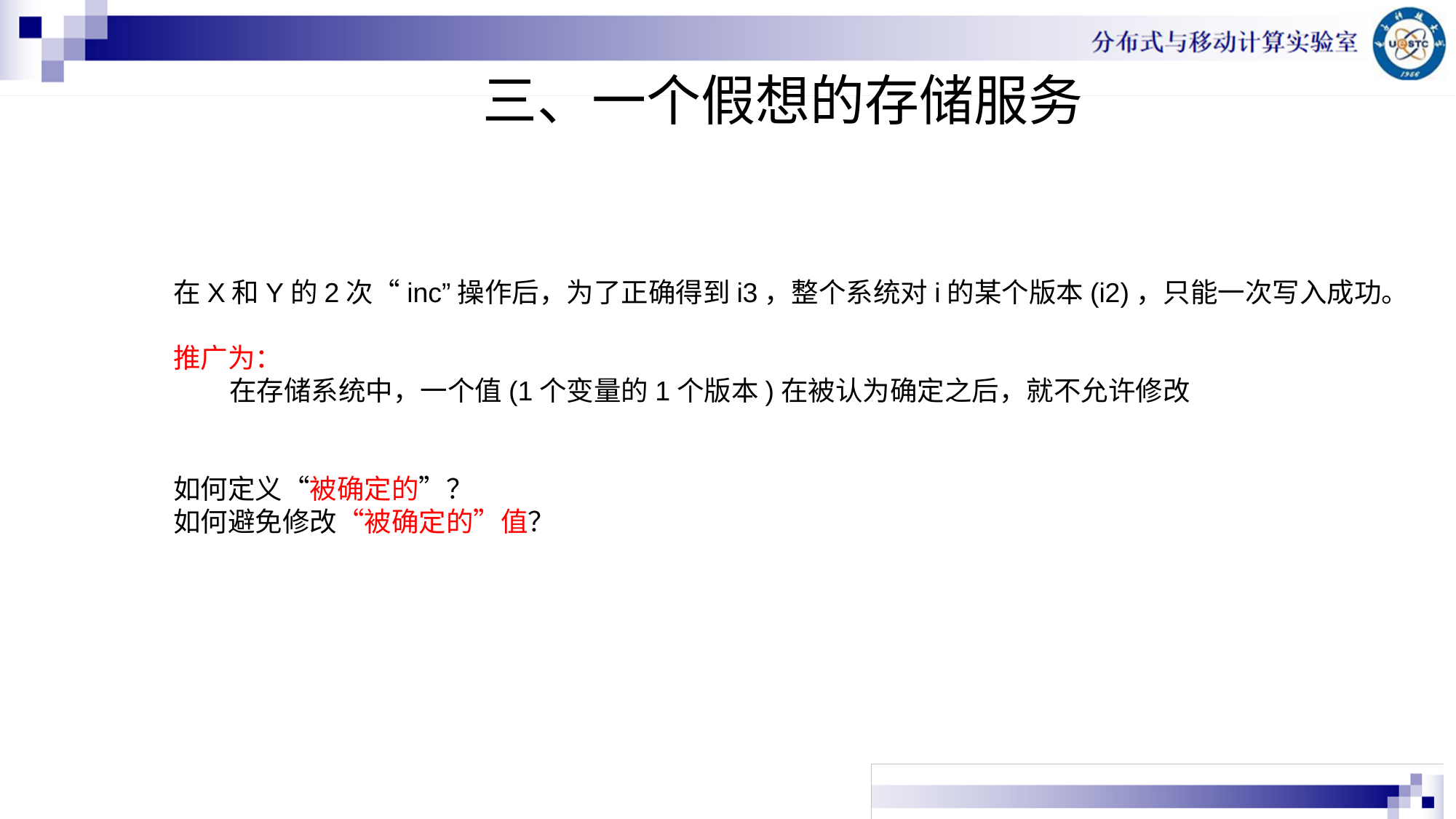

三、一个假想的存储服务
在X和Y的2次“inc”操作后，为了正确得到i3，整个系统对i的某个版本(i2)，只能一次写入成功。

推广为：
        在存储系统中，一个值(1个变量的1个版本)在被认为确定之后，就不允许修改

如何定义“被确定的”？
如何避免修改“被确定的”值？